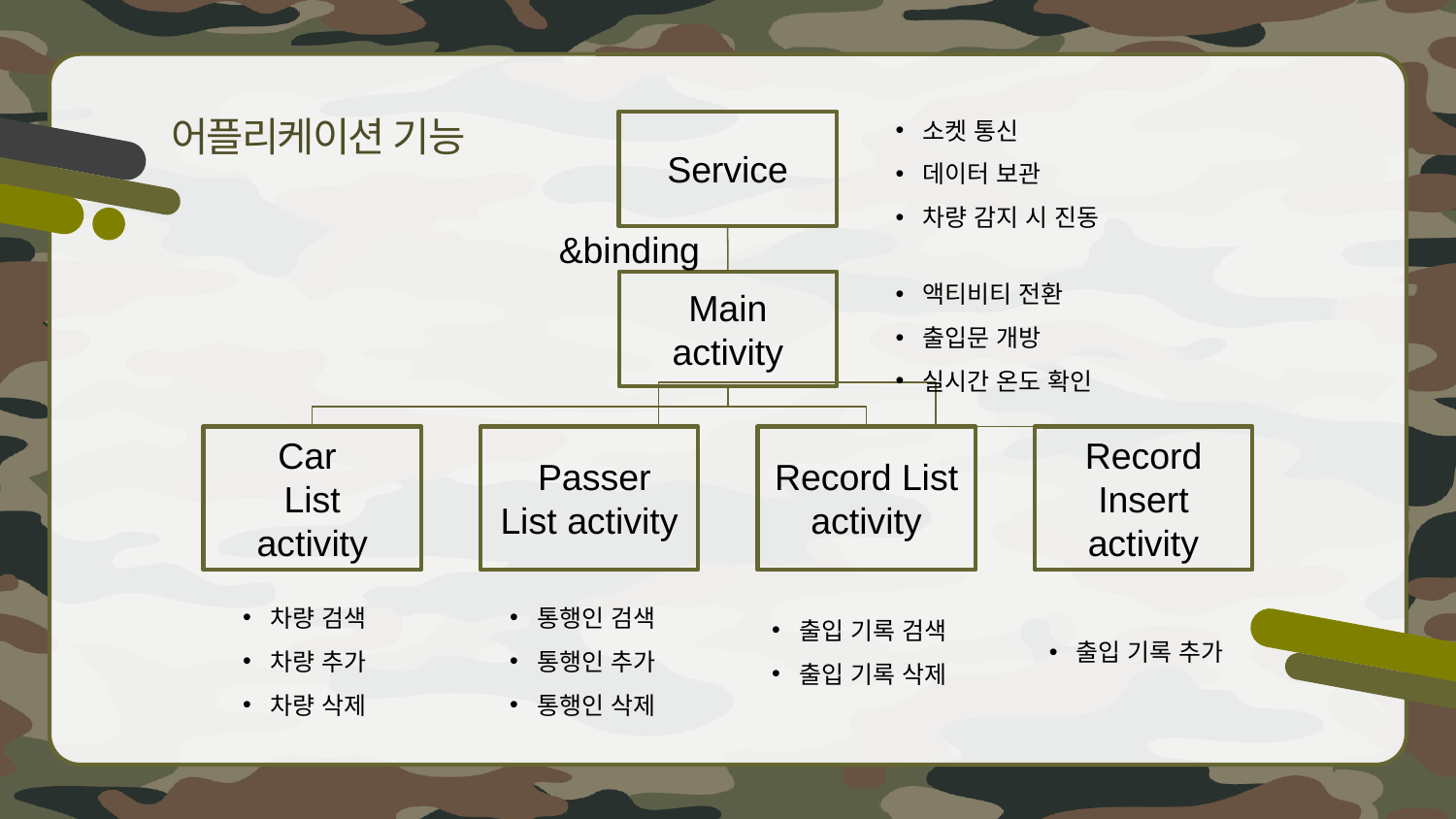

어플리케이션 기능

소켓 통신
데이터 보관
차량 감지 시 진동
Service

&binding
액티비티 전환
출입문 개방
실시간 온도 확인
Main activity
Car
List
activity
 Passer List activity
Record List activity
Record Insert activity
차량 검색
차량 추가
차량 삭제
통행인 검색
통행인 추가
통행인 삭제
출입 기록 검색
출입 기록 삭제
출입 기록 추가